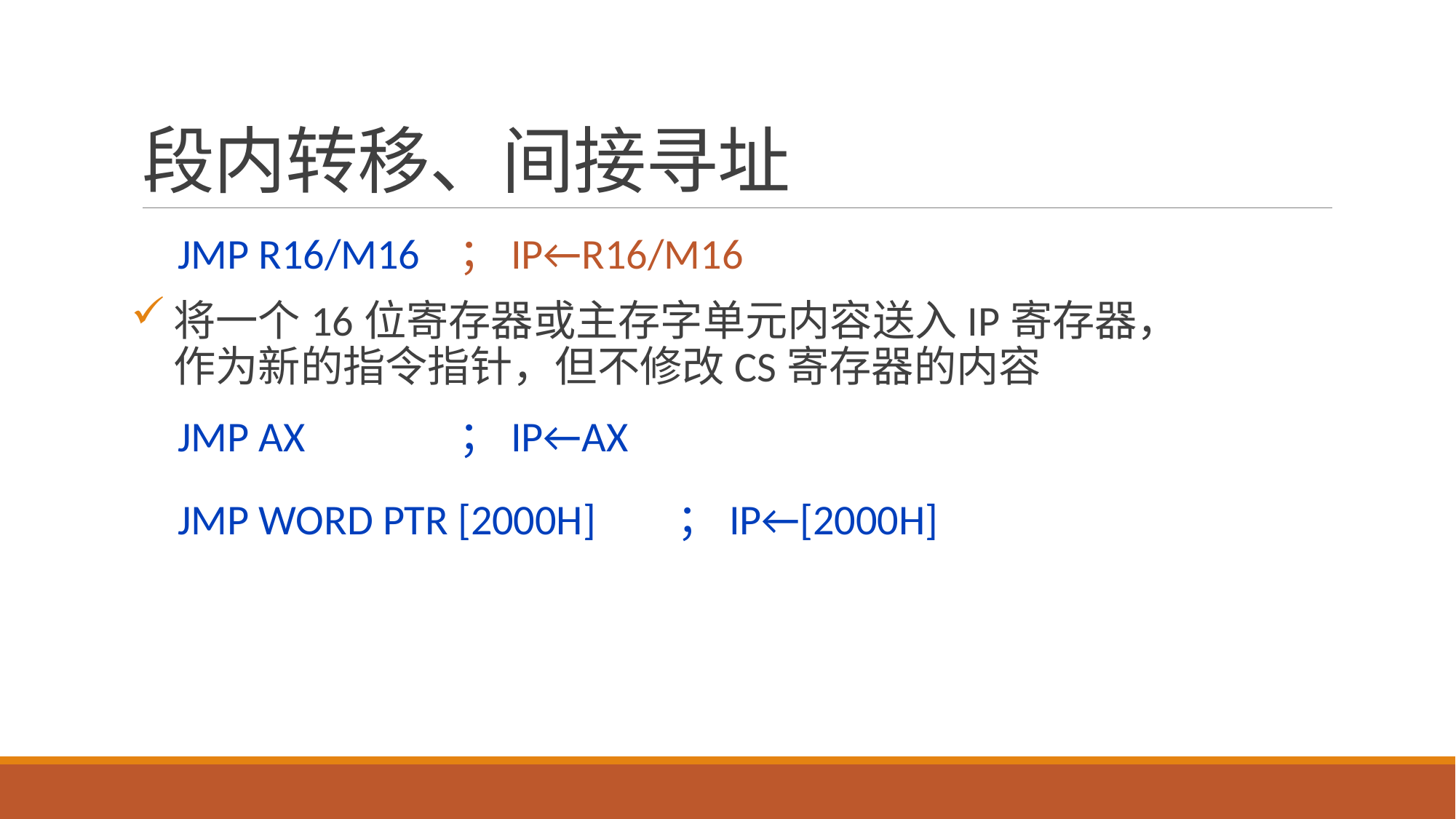

# 段内转移、间接寻址
JMP R16/M16 	；IP←R16/M16
将一个16位寄存器或主存字单元内容送入IP寄存器，作为新的指令指针，但不修改CS寄存器的内容
JMP AX		；IP←AX
JMP WORD PTR [2000H]	；IP←[2000H]